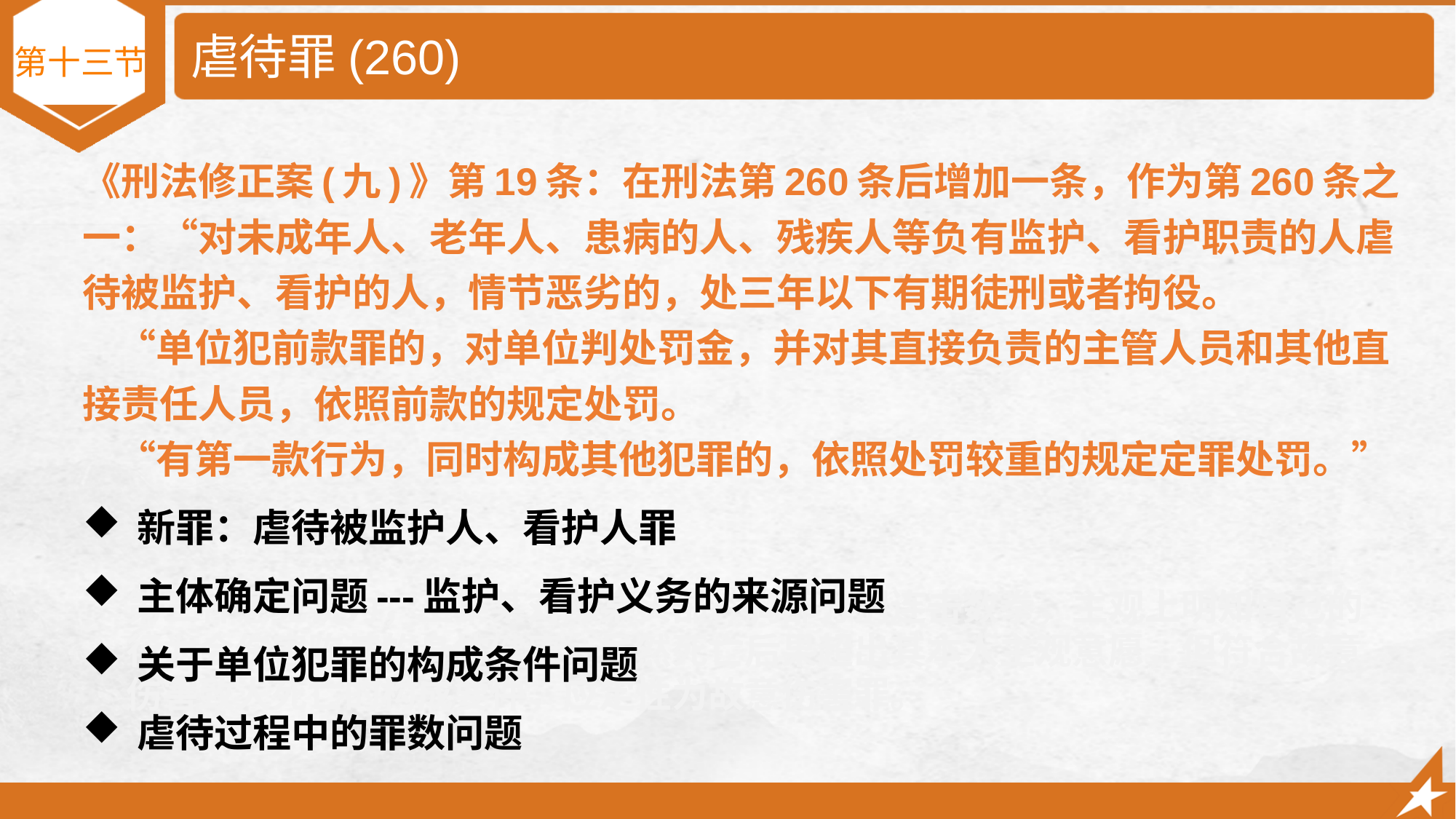

# 虐待罪(260)
第十三节
《刑法修正案(九)》第19条：在刑法第260条后增加一条，作为第260条之一：“对未成年人、老年人、患病的人、残疾人等负有监护、看护职责的人虐待被监护、看护的人，情节恶劣的，处三年以下有期徒刑或者拘役。
    “单位犯前款罪的，对单位判处罚金，并对其直接负责的主管人员和其他直接责任人员，依照前款的规定处罚。
    “有第一款行为，同时构成其他犯罪的，依照处罚较重的规定定罪处罚。”
新罪：虐待被监护人、看护人罪
主体确定问题---监护、看护义务的来源问题
关于单位犯罪的构成条件问题
虐待过程中的罪数问题

第三种意见认为，王某某对陈某头部、胸部分别连击数拳，主观上明知自己的行为会伤害陈某的身体健康，虽然死亡后果超出其本人主观意愿，但符合故意伤害致人死亡的构成要件，应定性为故意伤害罪。